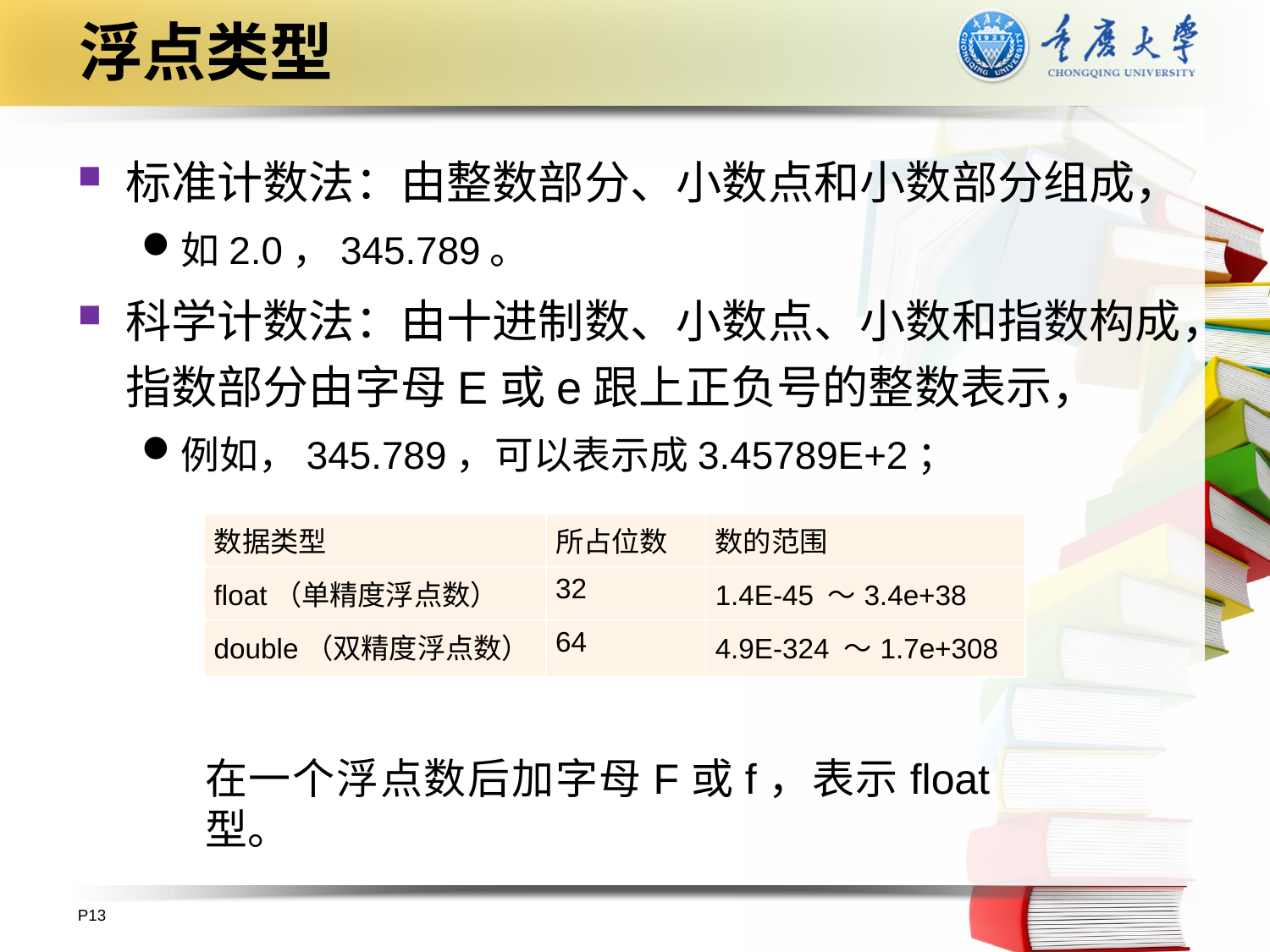

# 浮点类型
标准计数法：由整数部分、小数点和小数部分组成，
如2.0，345.789。
科学计数法：由十进制数、小数点、小数和指数构成，指数部分由字母E或e跟上正负号的整数表示，
例如，345.789，可以表示成3.45789E+2；

| 数据类型 | 所占位数 | 数的范围 |
| --- | --- | --- |
| float（单精度浮点数） | 32 | 1.4E-45 ～3.4e+38 |
| double（双精度浮点数） | 64 | 4.9E-324 ～ 1.7e+308 |
在一个浮点数后加字母F或f，表示float型。
P13